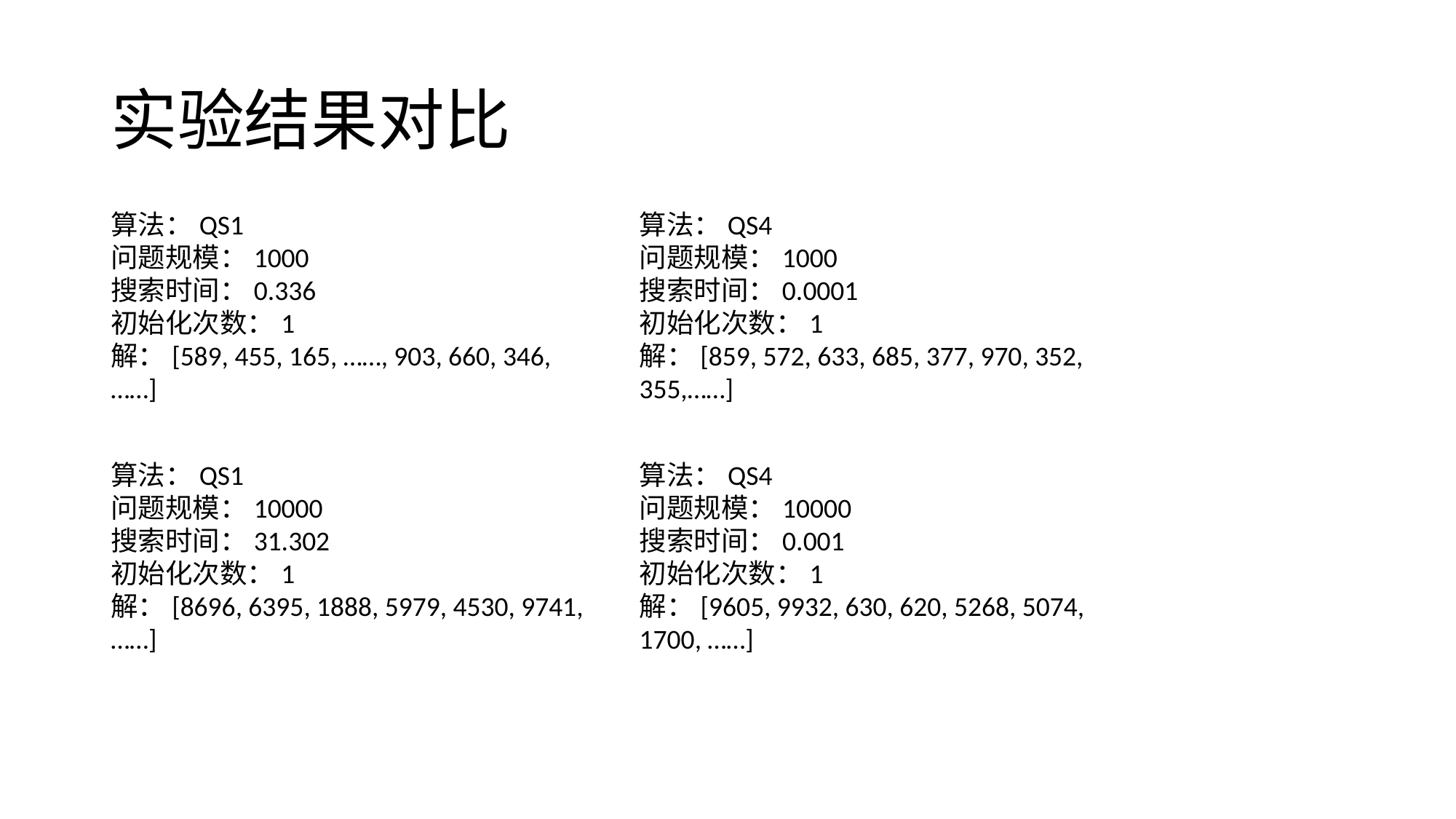

# 实验结果对比
算法：QS1
问题规模：1000
搜索时间：0.336
初始化次数：1
解：[589, 455, 165, ……, 903, 660, 346, ……]
算法：QS4
问题规模：1000
搜索时间：0.0001
初始化次数：1
解：[859, 572, 633, 685, 377, 970, 352, 355,……]
算法：QS1
问题规模：10000
搜索时间：31.302
初始化次数：1
解：[8696, 6395, 1888, 5979, 4530, 9741, ……]
算法：QS4
问题规模：10000
搜索时间：0.001
初始化次数：1
解：[9605, 9932, 630, 620, 5268, 5074, 1700, ……]